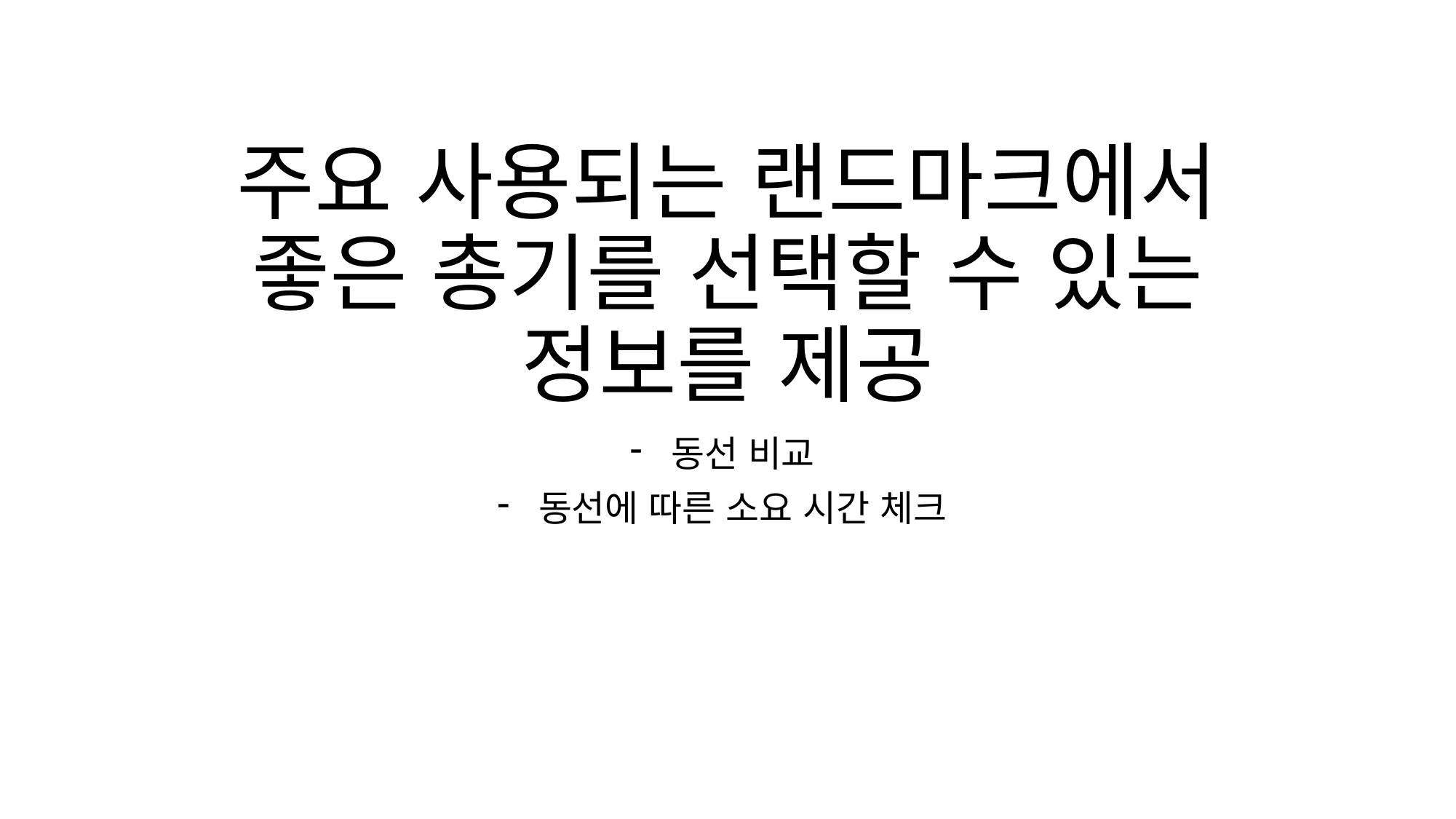

# 주요 사용되는 랜드마크에서 좋은 총기를 선택할 수 있는 정보를 제공
동선 비교
동선에 따른 소요 시간 체크